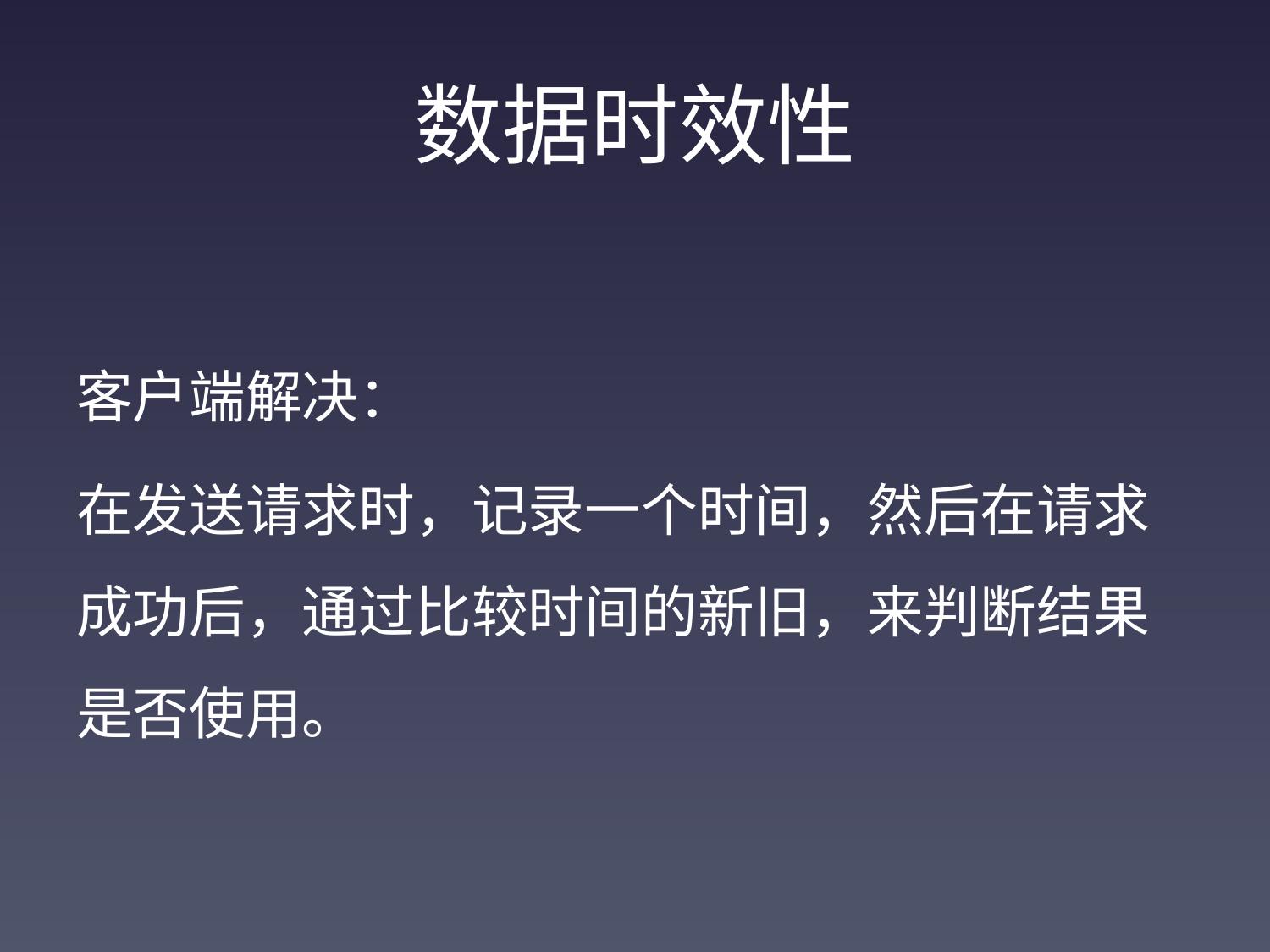

# 数据时效性
客户端解决：
在发送请求时，记录一个时间，然后在请求成功后，通过比较时间的新旧，来判断结果是否使用。